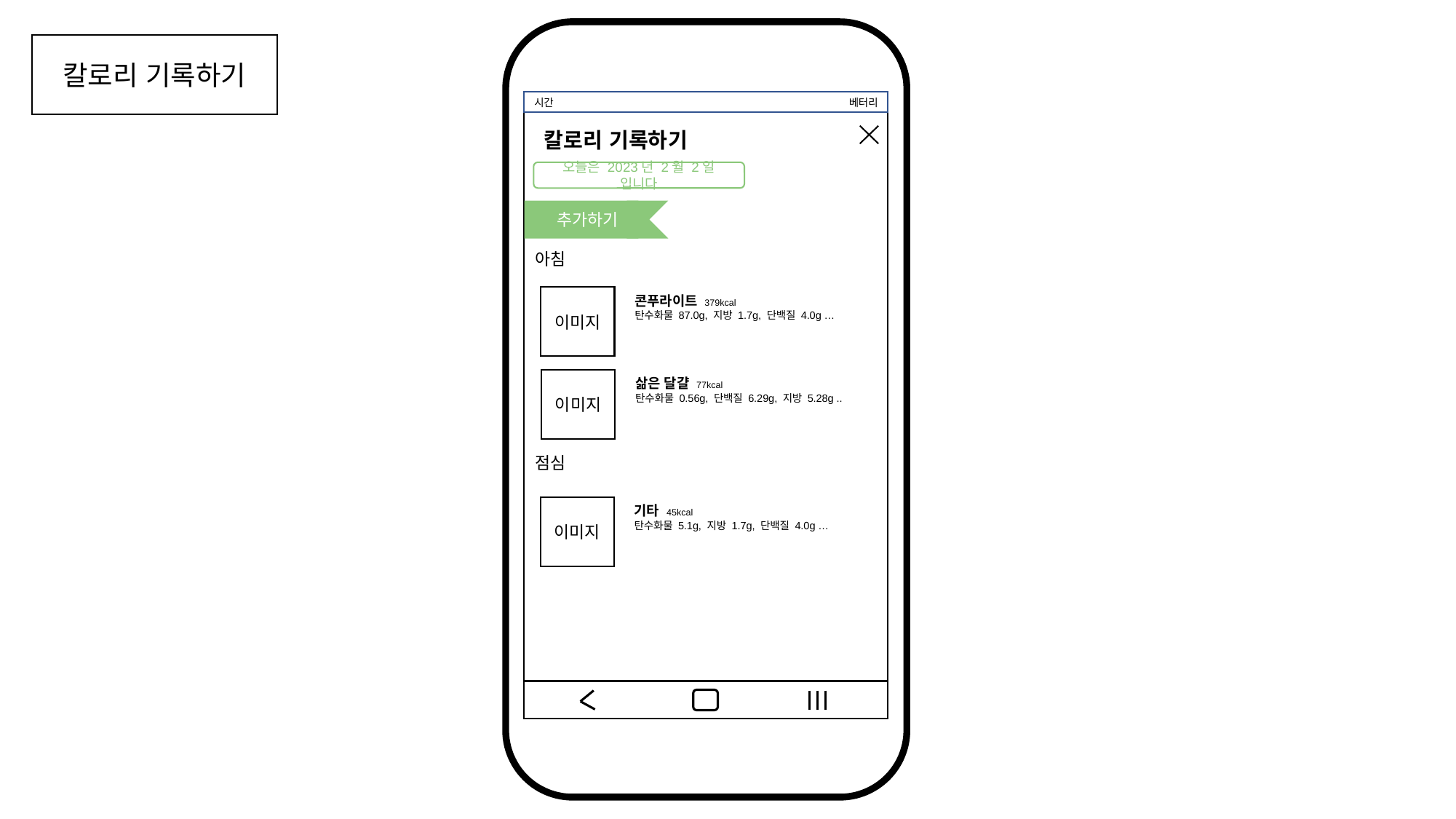

칼로리 기록하기
시간
베터리

칼로리 기록하기
오늘은 2023년 2월 2일 입니다

추가하기
아침
이미지
콘푸라이트 379kcal
탄수화물 87.0g, 지방 1.7g, 단백질 4.0g …
이미지
삶은 달걀 77kcal
탄수화물 0.56g, 단백질 6.29g, 지방 5.28g ..
점심
이미지
기타 45kcal
탄수화물 5.1g, 지방 1.7g, 단백질 4.0g …